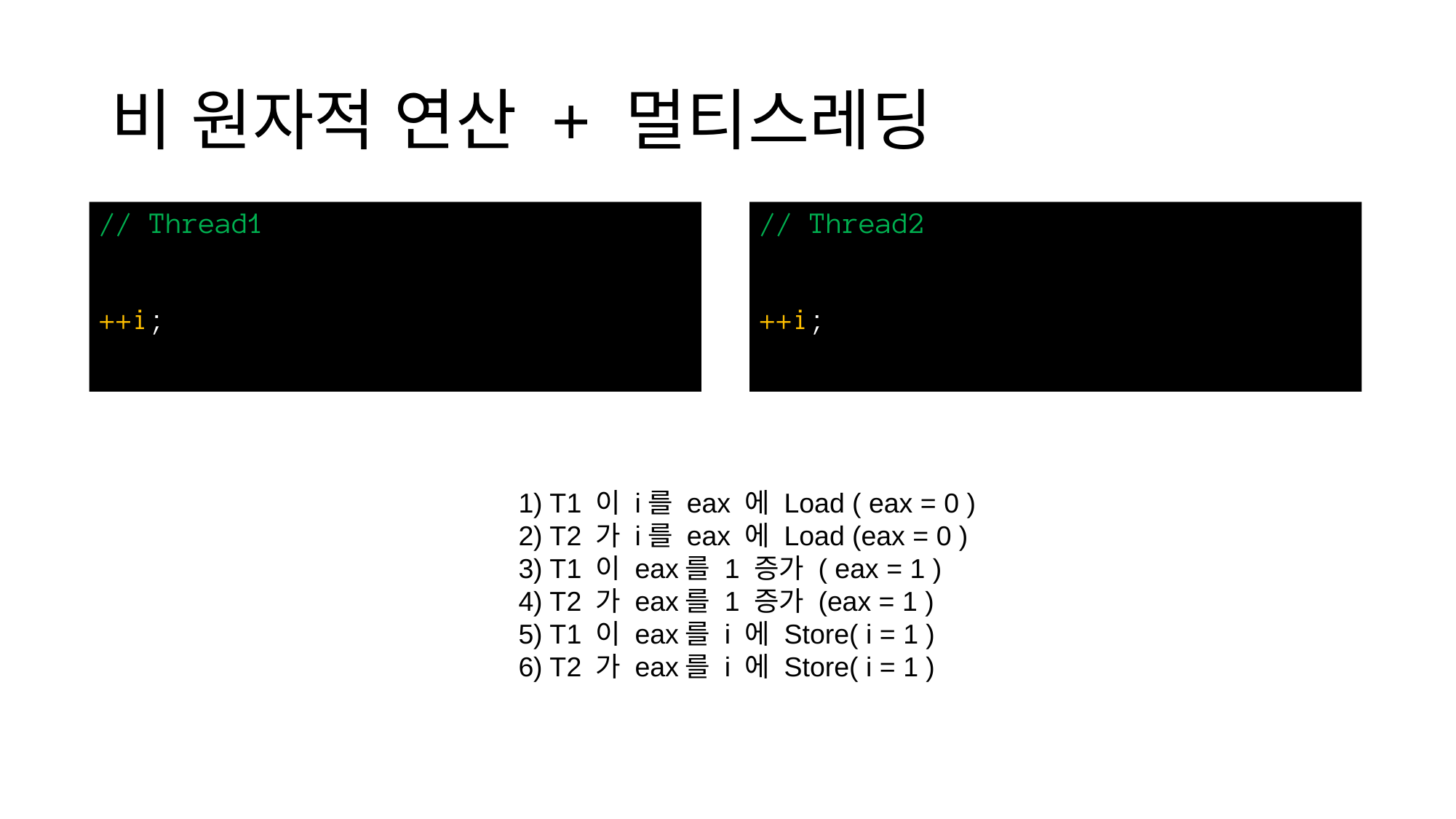

# 비 원자적 연산 + 멀티스레딩
// Thread1

++i;
// Thread2

++i;
1) T1 이 i를 eax 에 Load ( eax = 0 )
2) T2 가 i를 eax 에 Load (eax = 0 )
3) T1 이 eax를 1 증가 ( eax = 1 )
4) T2 가 eax를 1 증가 (eax = 1 )
5) T1 이 eax를 i 에 Store( i = 1 )
6) T2 가 eax를 i 에 Store( i = 1 )